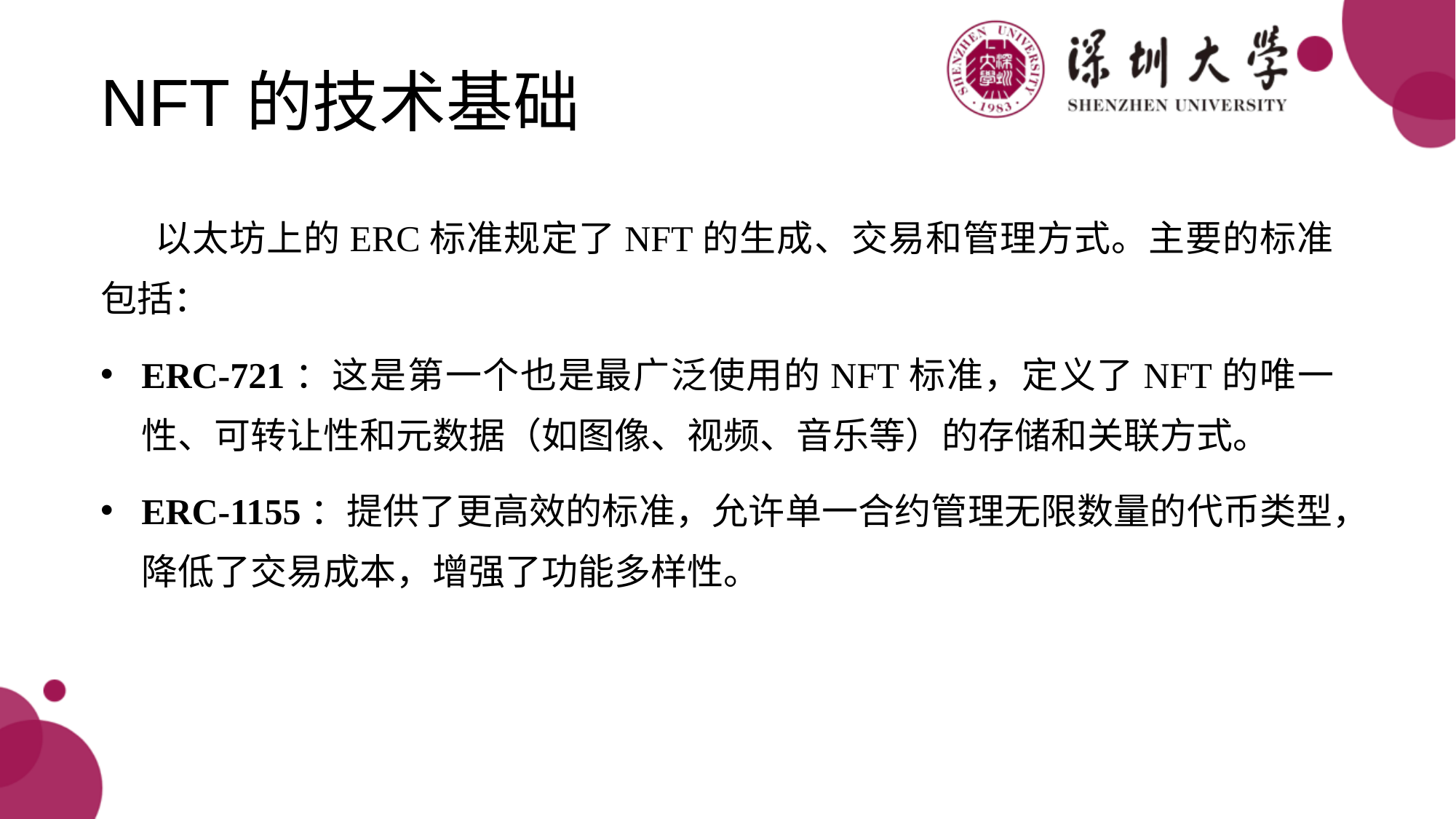

# NFT的技术基础
以太坊上的ERC标准规定了NFT的生成、交易和管理方式。主要的标准包括：
ERC-721：这是第一个也是最广泛使用的NFT标准，定义了NFT的唯一性、可转让性和元数据（如图像、视频、音乐等）的存储和关联方式。
ERC-1155：提供了更高效的标准，允许单一合约管理无限数量的代币类型，降低了交易成本，增强了功能多样性。